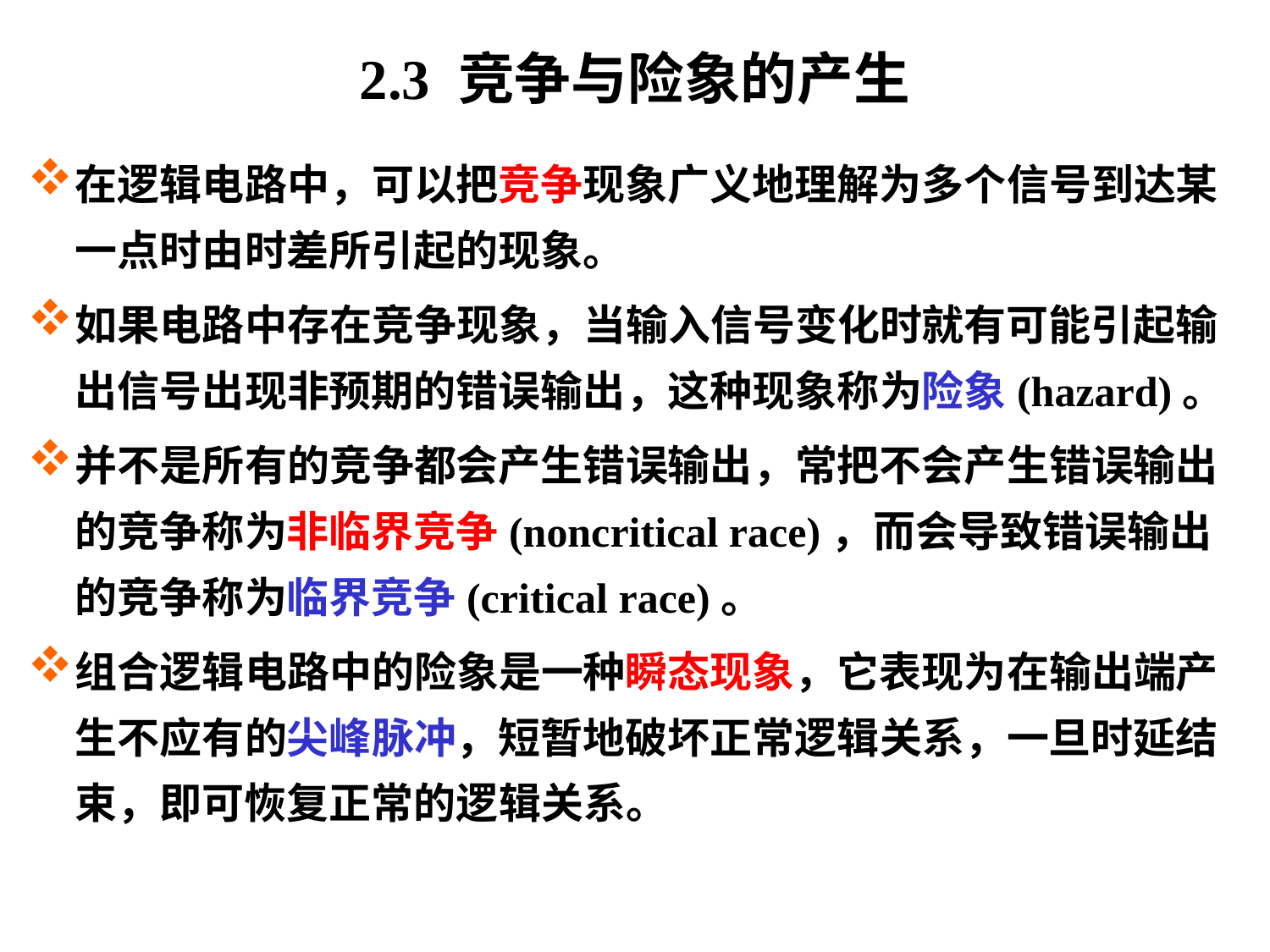

# 2.3 竞争与险象的产生
在逻辑电路中，可以把竞争现象广义地理解为多个信号到达某一点时由时差所引起的现象。
如果电路中存在竞争现象，当输入信号变化时就有可能引起输出信号出现非预期的错误输出，这种现象称为险象(hazard)。
并不是所有的竞争都会产生错误输出，常把不会产生错误输出的竞争称为非临界竞争(noncritical race)，而会导致错误输出的竞争称为临界竞争(critical race)。
组合逻辑电路中的险象是一种瞬态现象，它表现为在输出端产生不应有的尖峰脉冲，短暂地破坏正常逻辑关系，一旦时延结束，即可恢复正常的逻辑关系。